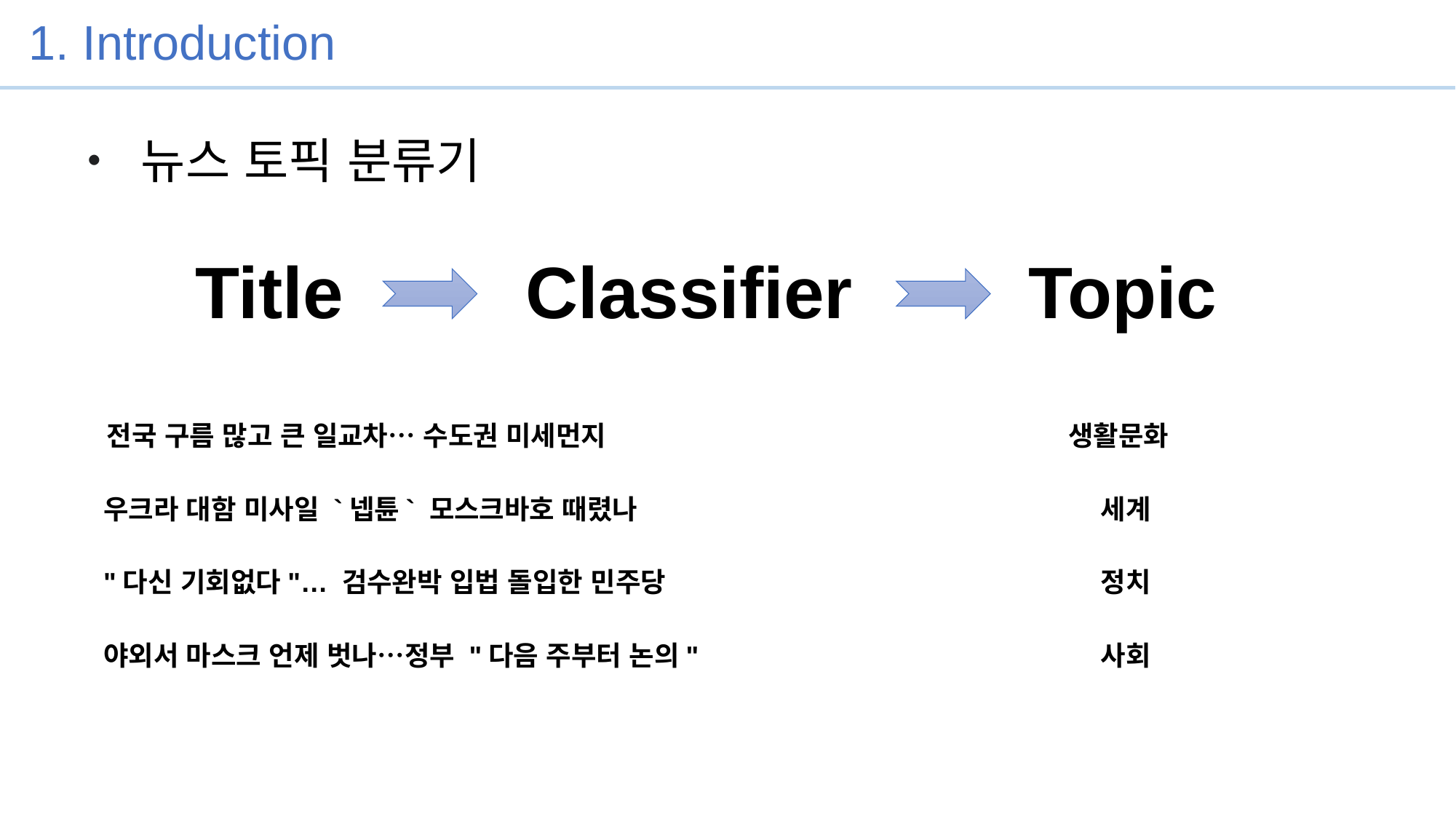

1. Introduction
• 뉴스 토픽 분류기
Title
Classifier
Topic

전국 구름 많고 큰 일교차… 수도권 미세먼지
생활문화
우크라 대함 미사일 `넵튠` 모스크바호 때렸나
세계
"다신 기회없다"… 검수완박 입법 돌입한 민주당
정치
야외서 마스크 언제 벗나…정부 "다음 주부터 논의"
사회